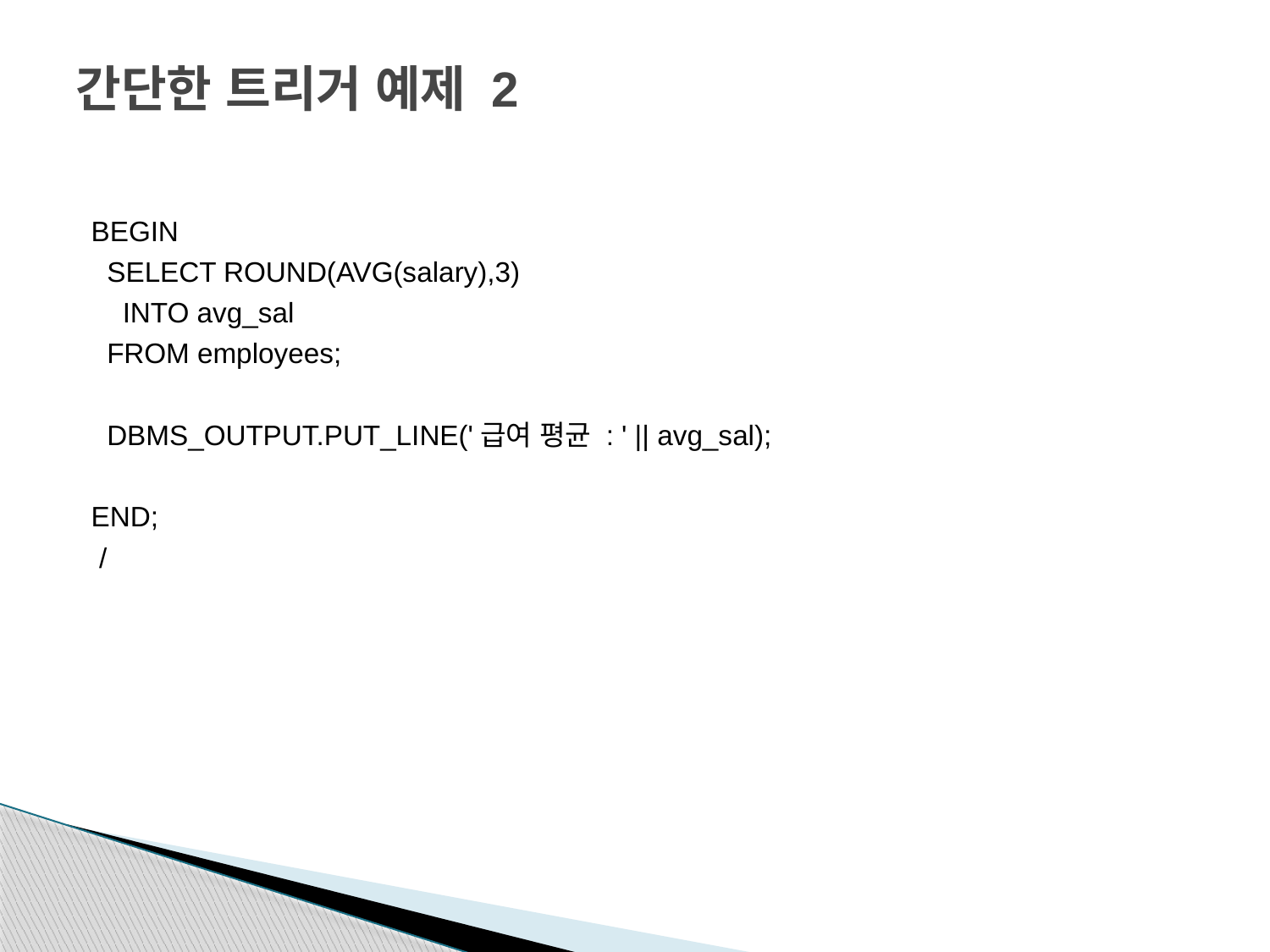

# 간단한 트리거 예제 2

BEGIN
  SELECT ROUND(AVG(salary),3)
    INTO avg_sal
  FROM employees;

  DBMS_OUTPUT.PUT_LINE('급여 평균 : ' || avg_sal);

END;
 /